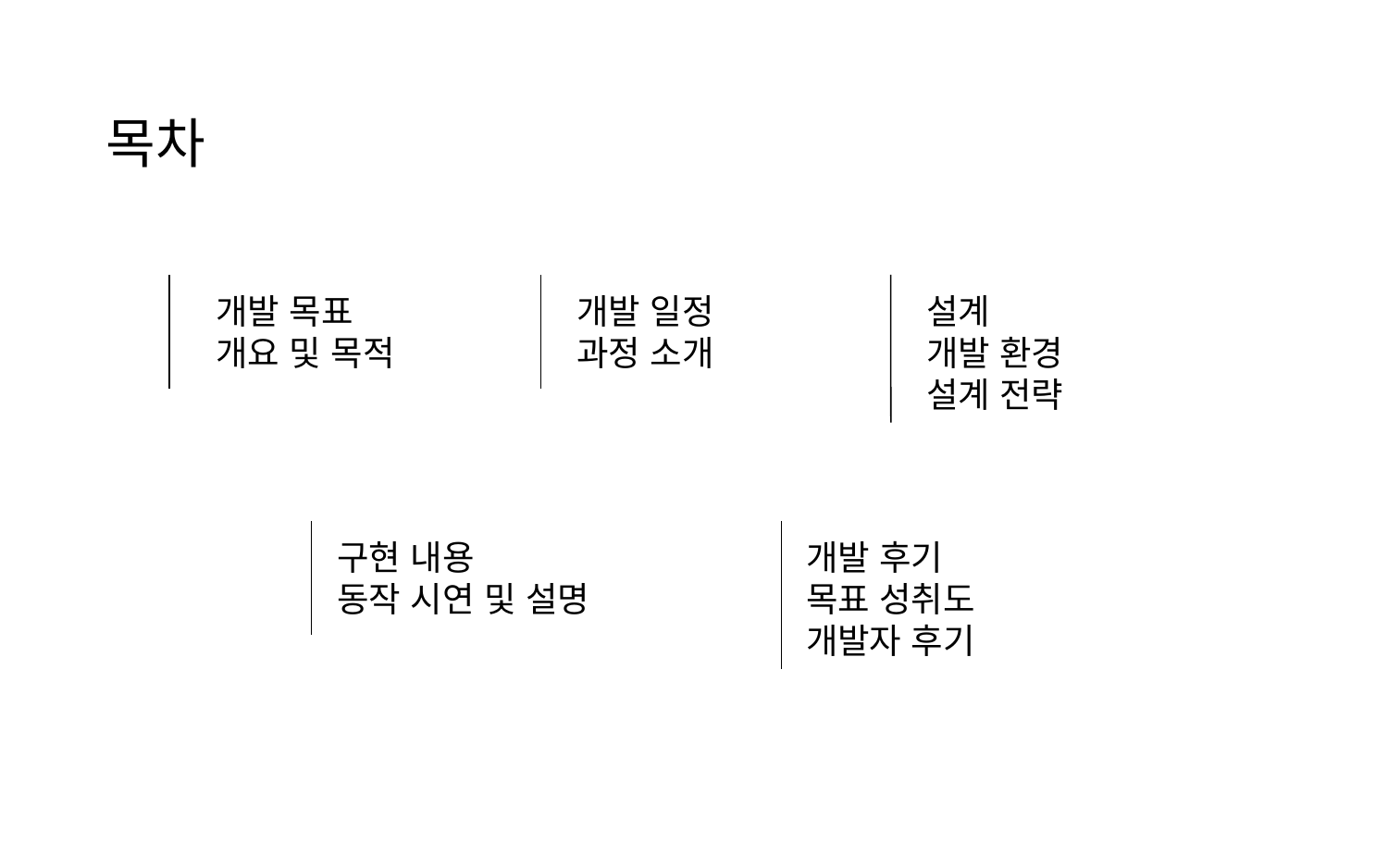

목차
개발 목표
개요 및 목적
개발 일정
과정 소개
설계
개발 환경
설계 전략
개발 후기
목표 성취도
개발자 후기
구현 내용
동작 시연 및 설명